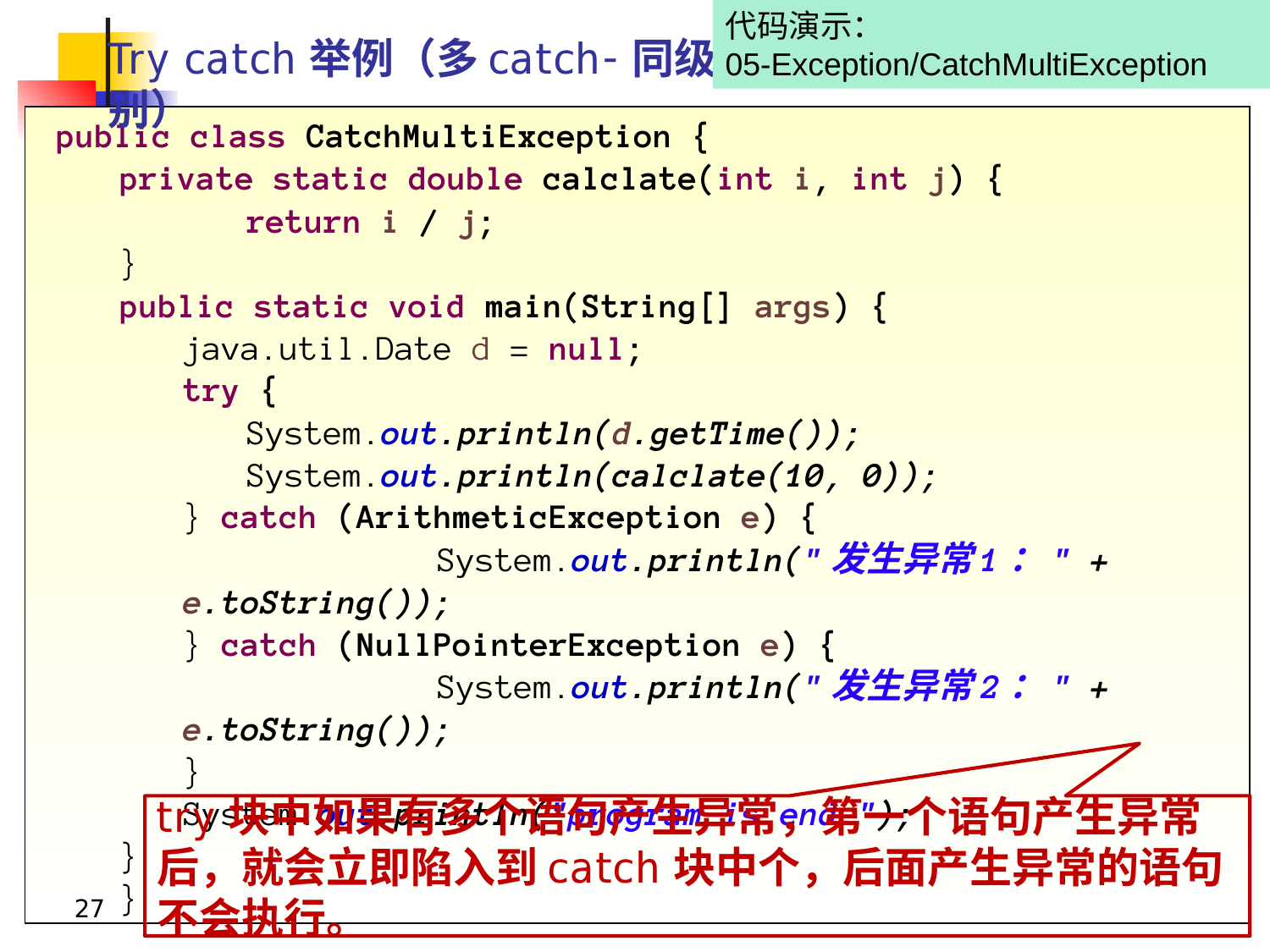

代码演示：
05-Exception/CatchMultiException
# Try catch举例（多catch-同级别）
public class CatchMultiException {
private static double calclate(int i, int j) {
	return i / j;
}
public static void main(String[] args) {
java.util.Date d = null;
try {
System.out.println(d.getTime());
System.out.println(calclate(10, 0));
} catch (ArithmeticException e) {
		System.out.println("发生异常1：" + e.toString());
} catch (NullPointerException e) {
		System.out.println("发生异常2：" + e.toString());
}
System.out.println("program is end.");
}
}
try块中如果有多个语句产生异常，第一个语句产生异常后，就会立即陷入到catch块中个，后面产生异常的语句不会执行。
27